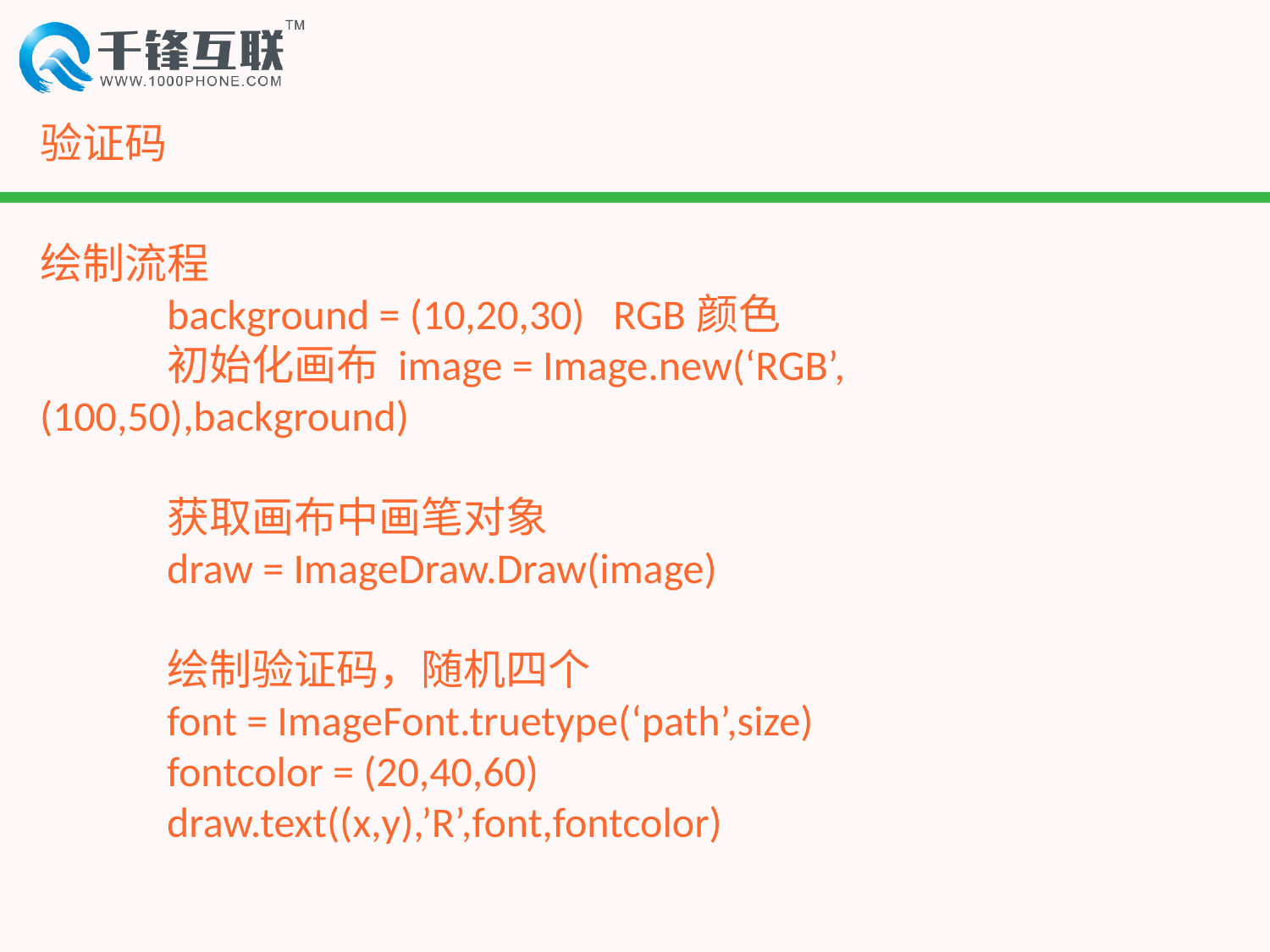

# 验证码
绘制流程
	background = (10,20,30)   RGB颜色
	初始化画布 image = Image.new(‘RGB’,(100,50),background)

	获取画布中画笔对象
	draw = ImageDraw.Draw(image)

	绘制验证码，随机四个
	font = ImageFont.truetype(‘path’,size)
	fontcolor = (20,40,60)
	draw.text((x,y),’R’,font,fontcolor)